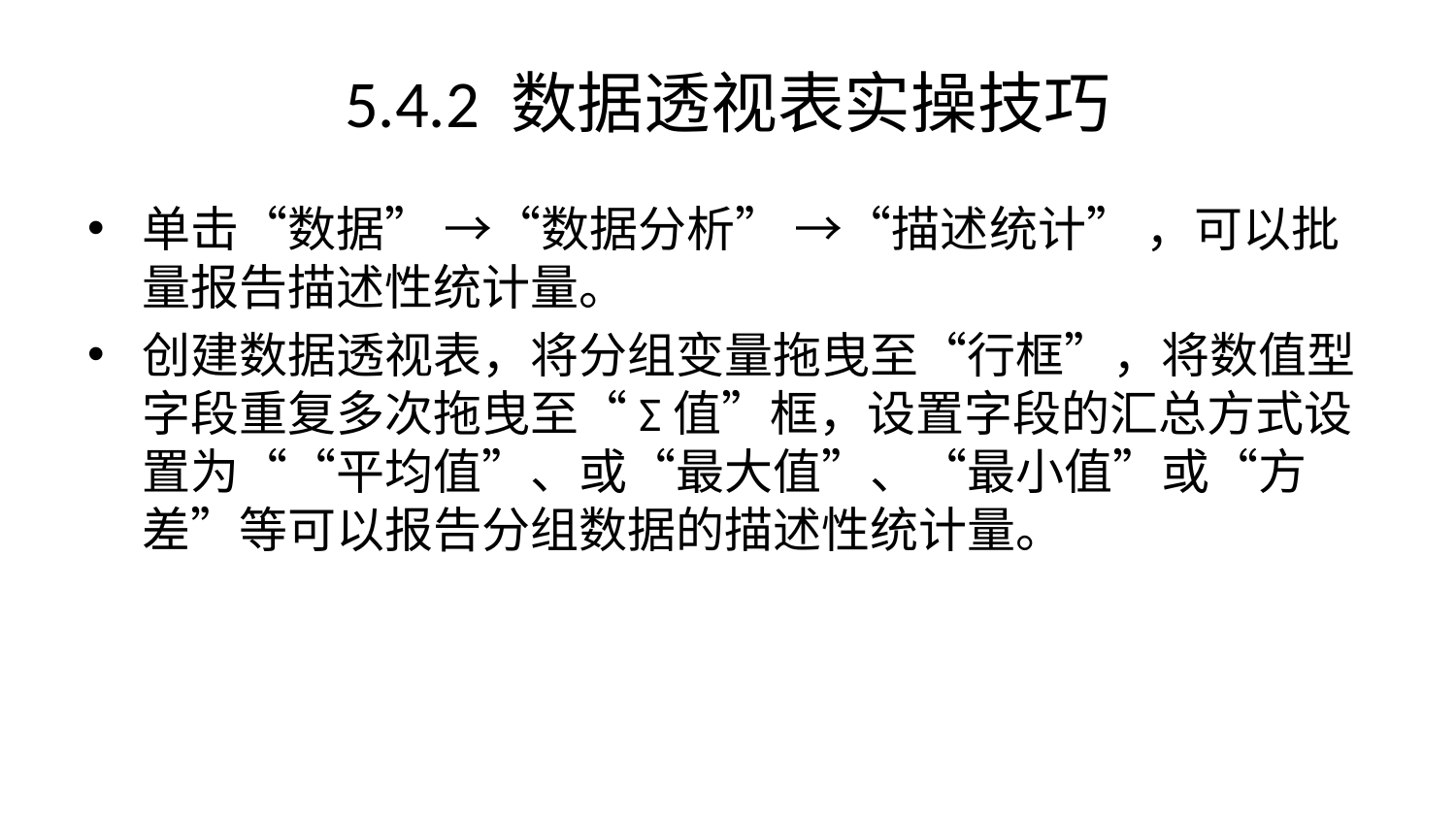

# 5.4.2 数据透视表实操技巧
单击“数据” →“数据分析” →“描述统计” ，可以批量报告描述性统计量。
创建数据透视表，将分组变量拖曳至“行框”，将数值型字段重复多次拖曳至“Σ值”框，设置字段的汇总方式设置为““平均值”、或“最大值”、“最小值”或“方差”等可以报告分组数据的描述性统计量。